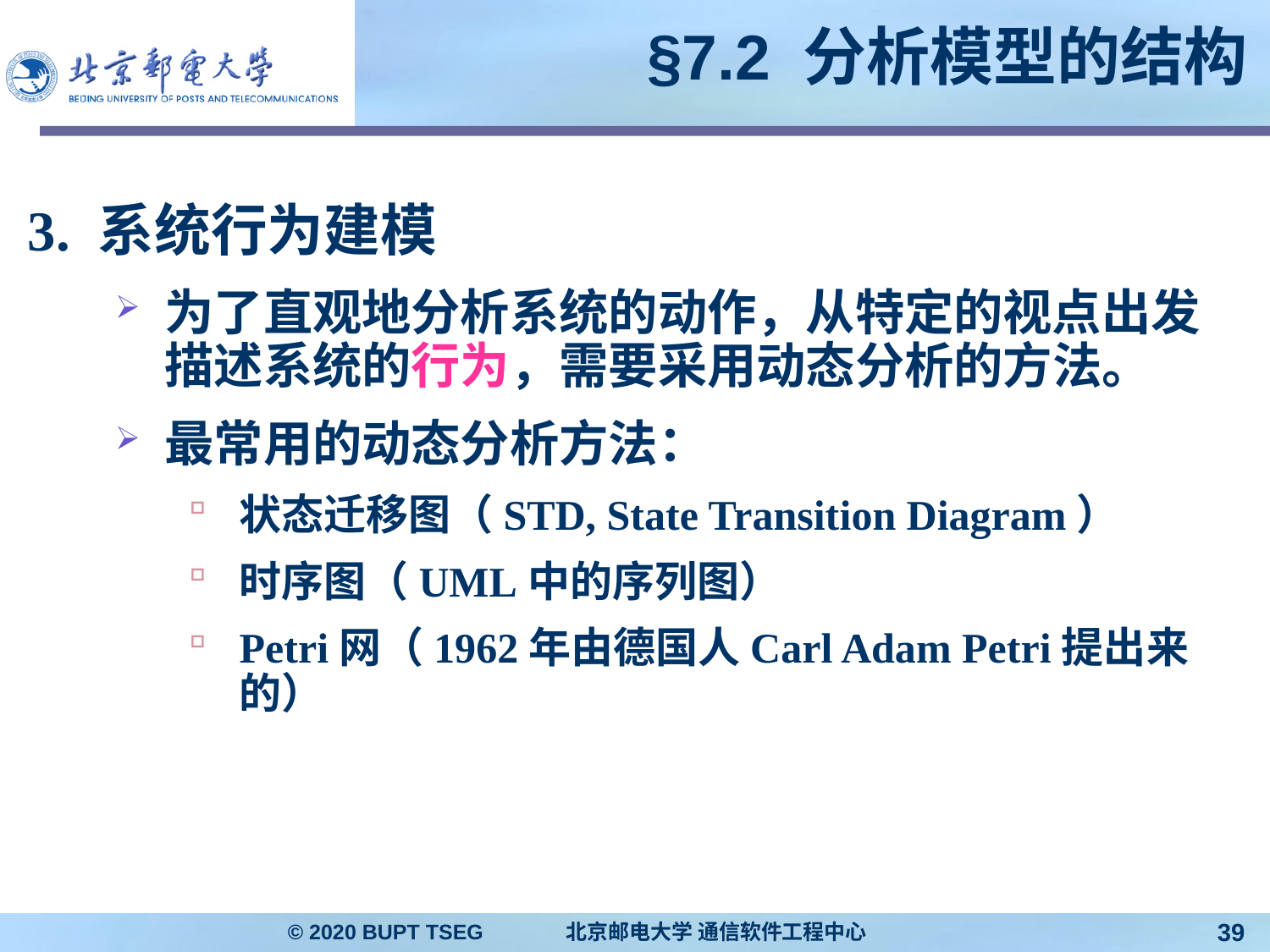

# §7.2 分析模型的结构
3. 系统行为建模
为了直观地分析系统的动作，从特定的视点出发描述系统的行为，需要采用动态分析的方法。
最常用的动态分析方法：
状态迁移图（STD, State Transition Diagram）
时序图（UML中的序列图）
Petri网（1962年由德国人Carl Adam Petri提出来的）
© 2020 BUPT TSEG             北京邮电大学 通信软件工程中心